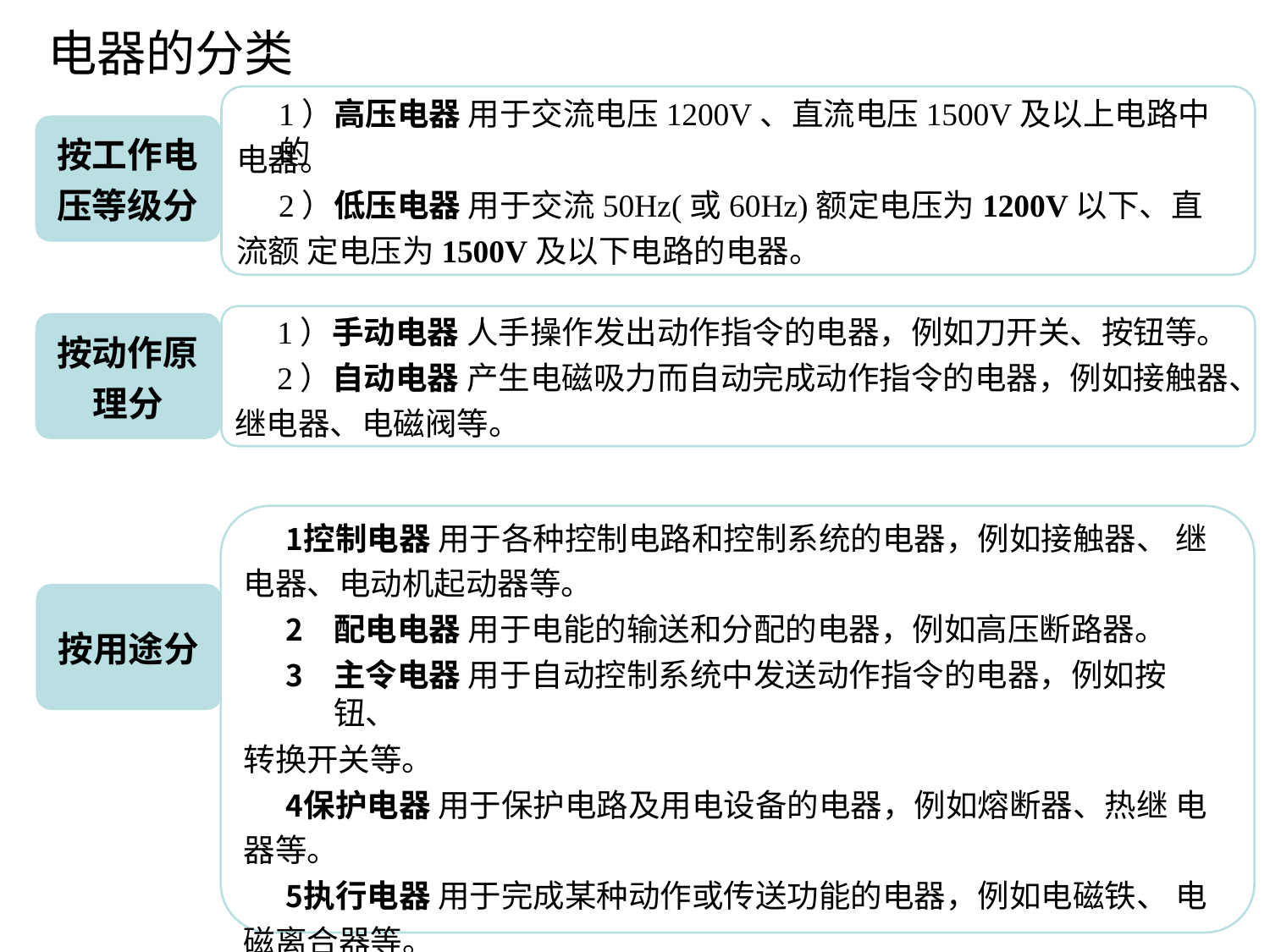

# 电器的分类

1）高压电器 用于交流电压1200V、直流电压1500V及以上电路中的

按工作电 压等级分
电器。
2）低压电器 用于交流50Hz(或60Hz)额定电压为1200V以下、直流额 定电压为1500V及以下电路的电器。

1）手动电器 人手操作发出动作指令的电器，例如刀开关、按钮等。

按动作原
理分
2）自动电器 产生电磁吸力而自动完成动作指令的电器，例如接触器、
继电器、电磁阀等。

控制电器 用于各种控制电路和控制系统的电器，例如接触器、 继电器、电动机起动器等。
配电电器 用于电能的输送和分配的电器，例如高压断路器。
主令电器 用于自动控制系统中发送动作指令的电器，例如按钮、
转换开关等。
保护电器 用于保护电路及用电设备的电器，例如熔断器、热继 电器等。
执行电器 用于完成某种动作或传送功能的电器，例如电磁铁、 电磁离合器等。

按用途分